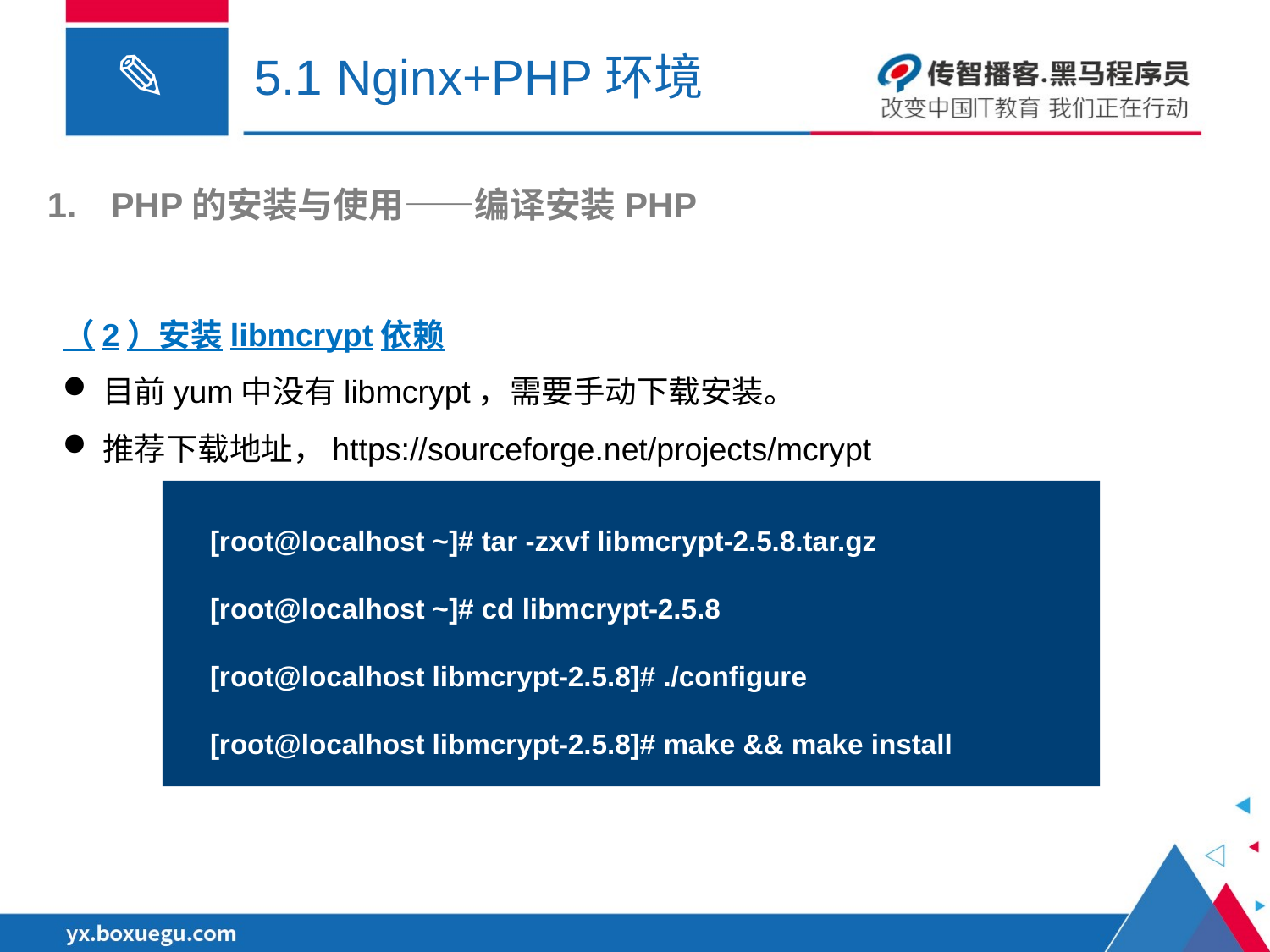

# 5.1 Nginx+PHP环境
PHP的安装与使用——编译安装PHP
（2）安装libmcrypt依赖
目前yum中没有libmcrypt，需要手动下载安装。
推荐下载地址，https://sourceforge.net/projects/mcrypt

[root@localhost ~]# tar -zxvf libmcrypt-2.5.8.tar.gz
[root@localhost ~]# cd libmcrypt-2.5.8
[root@localhost libmcrypt-2.5.8]# ./configure
[root@localhost libmcrypt-2.5.8]# make && make install